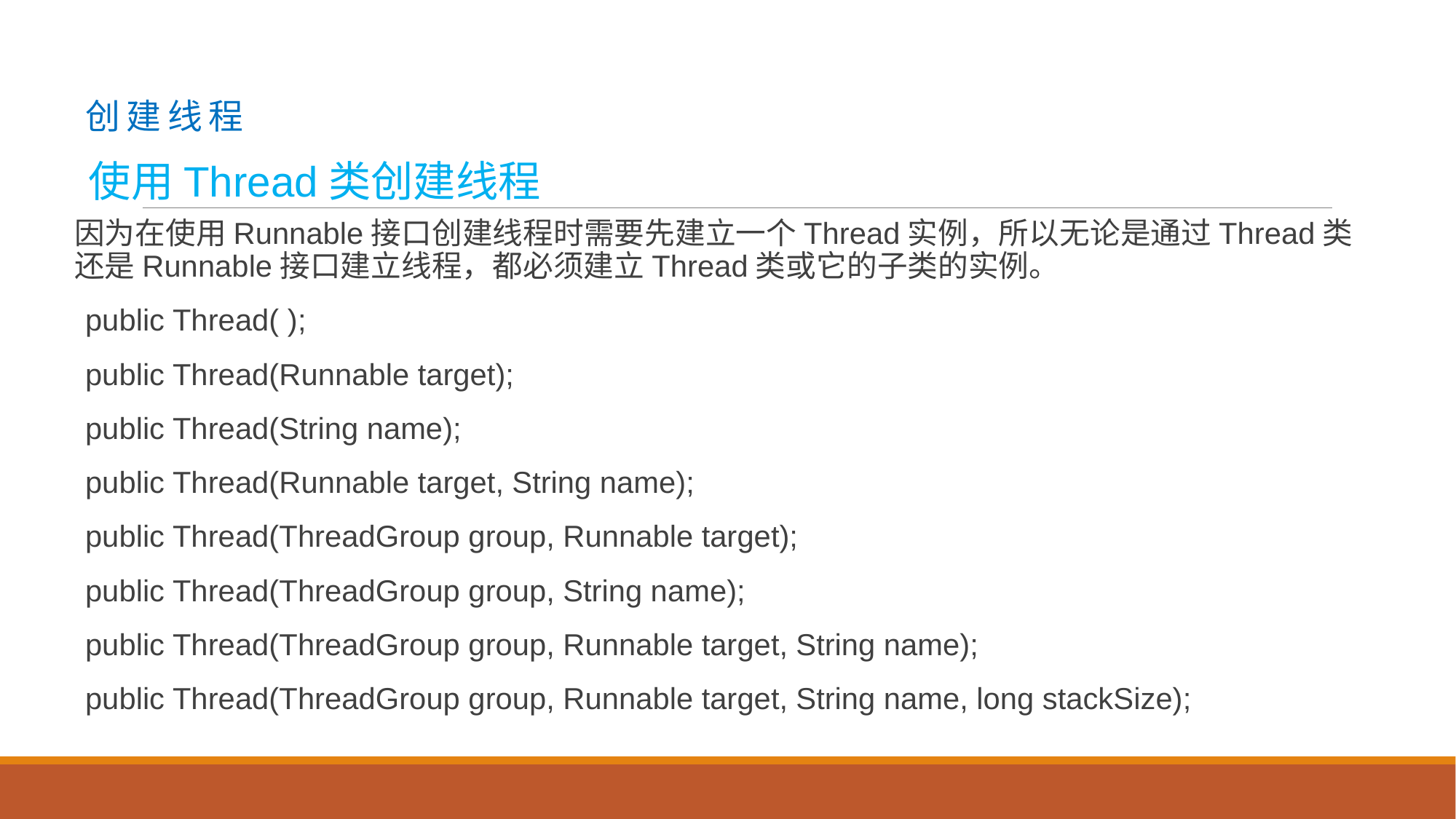

# 创 建 线 程
使用Thread类创建线程
因为在使用Runnable接口创建线程时需要先建立一个Thread实例，所以无论是通过Thread类还是Runnable接口建立线程，都必须建立Thread类或它的子类的实例。
public Thread( );
public Thread(Runnable target);
public Thread(String name);
public Thread(Runnable target, String name);
public Thread(ThreadGroup group, Runnable target);
public Thread(ThreadGroup group, String name);
public Thread(ThreadGroup group, Runnable target, String name);
public Thread(ThreadGroup group, Runnable target, String name, long stackSize);